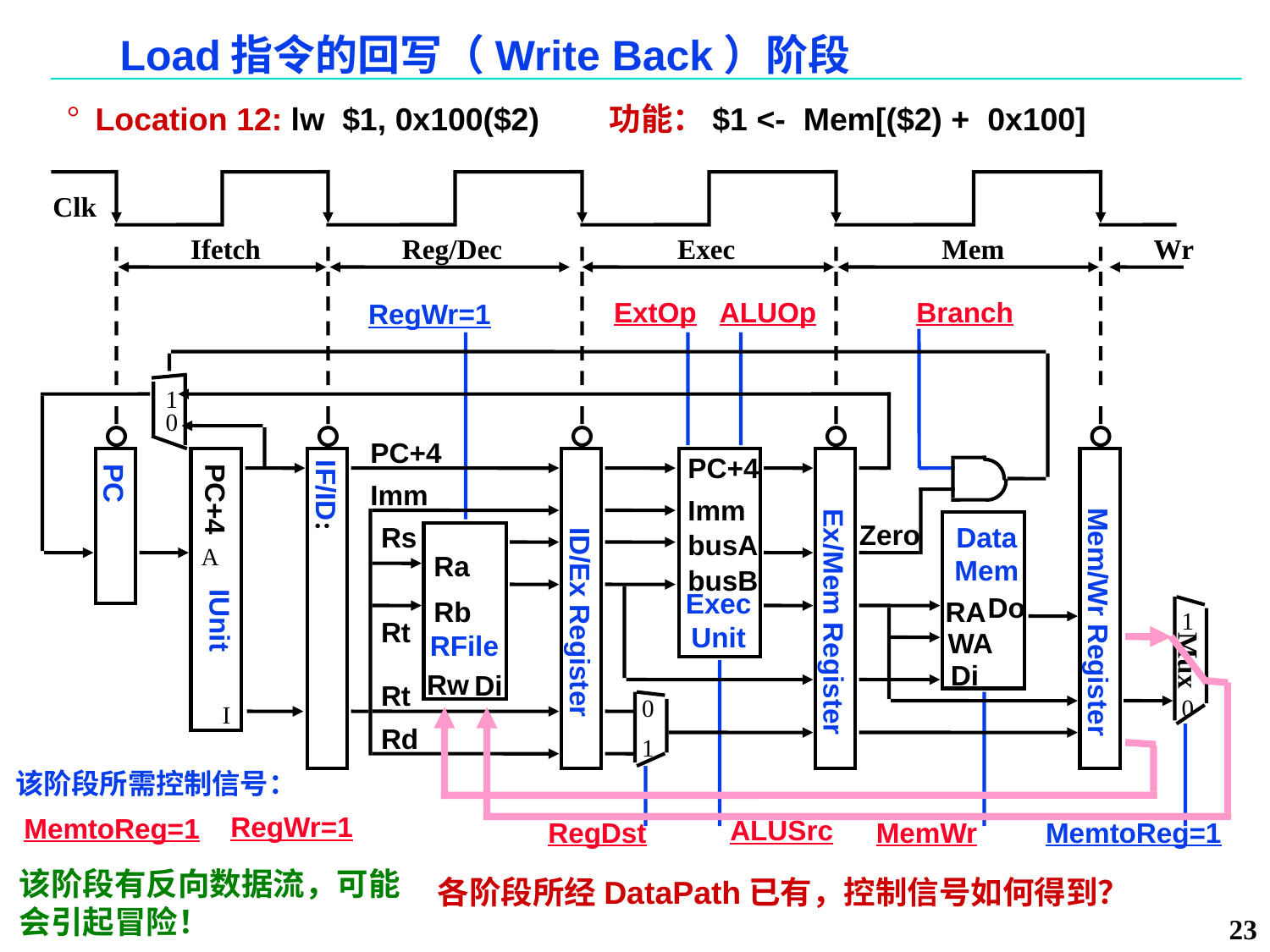

# Load指令的回写（Write Back）阶段
Location 12: lw  $1, 0x100($2)       功能：$1 <-  Mem[($2) +  0x100]

Clk

Ifetch

Reg/Dec

Exec

Mem

Wr

ExtOp
ALUOp
Branch
RegWr=1

1

0

PC+4
PC+4

PC

Imm
IF/ID:
PC+4

Imm

Zero

Data
Mem
Rs
busA

A

Ra

busB

Exec
Unit
Do

RA
Rb

1

Mux
0

IUnit
Mem/Wr Register
Ex/Mem Register
ID/Ex Register

Rt

WA
RFile

Di

Rw
Di
Rt

0

I

Rd

1

该阶段所需控制信号：

RegWr=1
MemtoReg=1
ALUSrc
RegDst
MemWr
MemtoReg=1
该阶段有反向数据流，可能会引起冒险！
各阶段所经DataPath已有，控制信号如何得到？